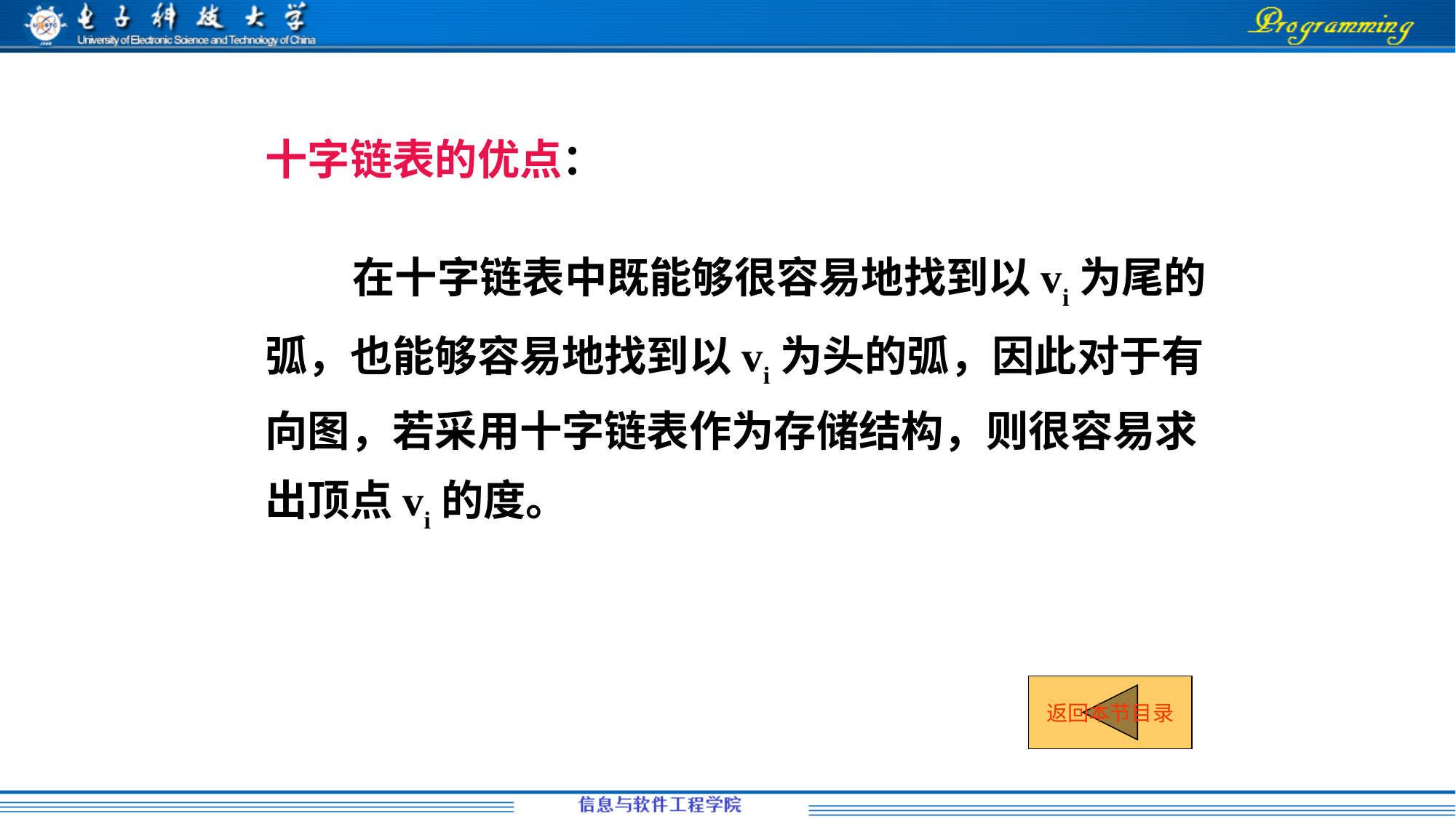

十字链表的优点：
        在十字链表中既能够很容易地找到以vi为尾的弧，也能够容易地找到以vi为头的弧，因此对于有向图，若采用十字链表作为存储结构，则很容易求出顶点vi的度。
返回本节目录